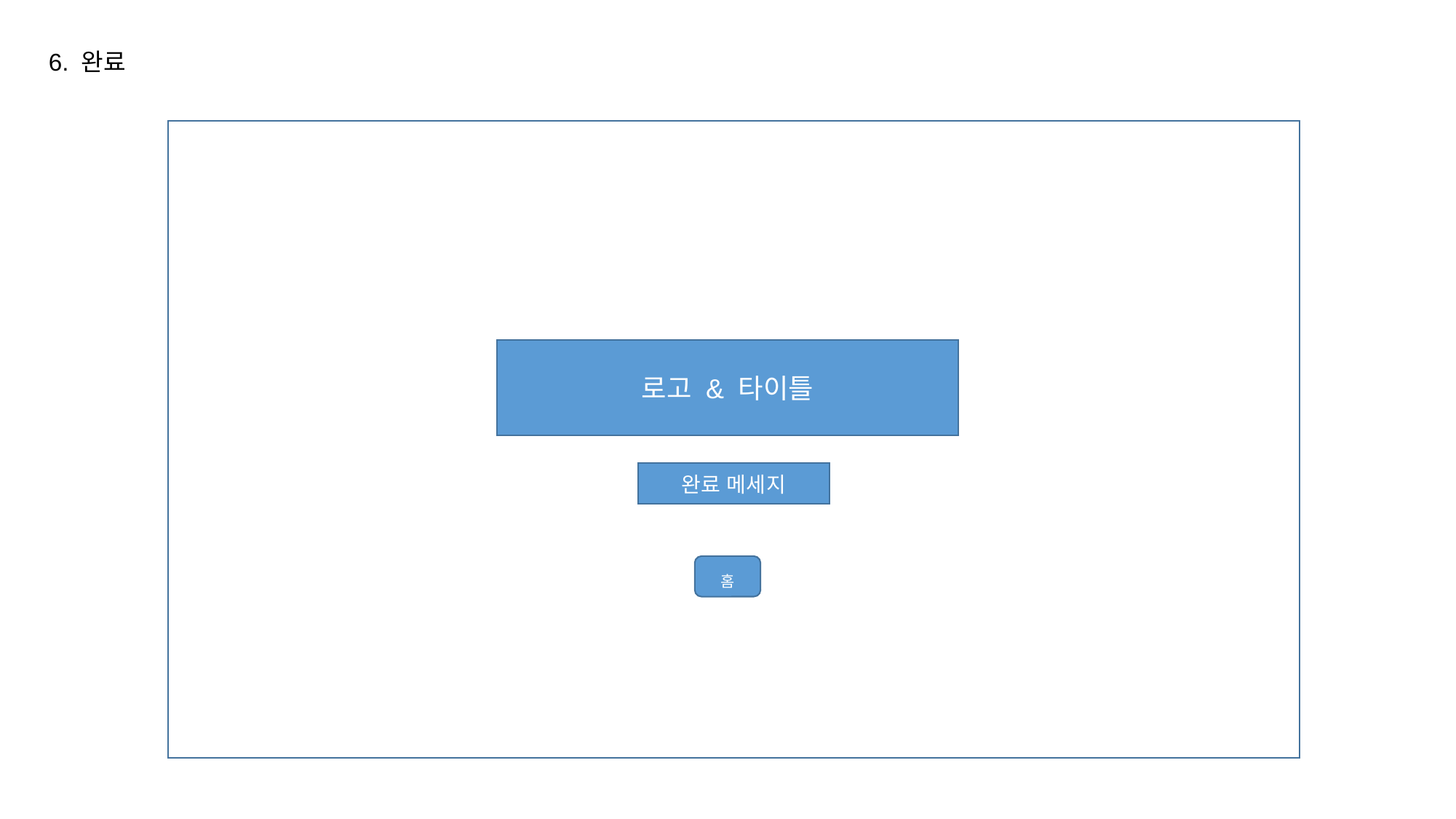

# 6. 완료

로고 & 타이틀
완료 메세지
홈